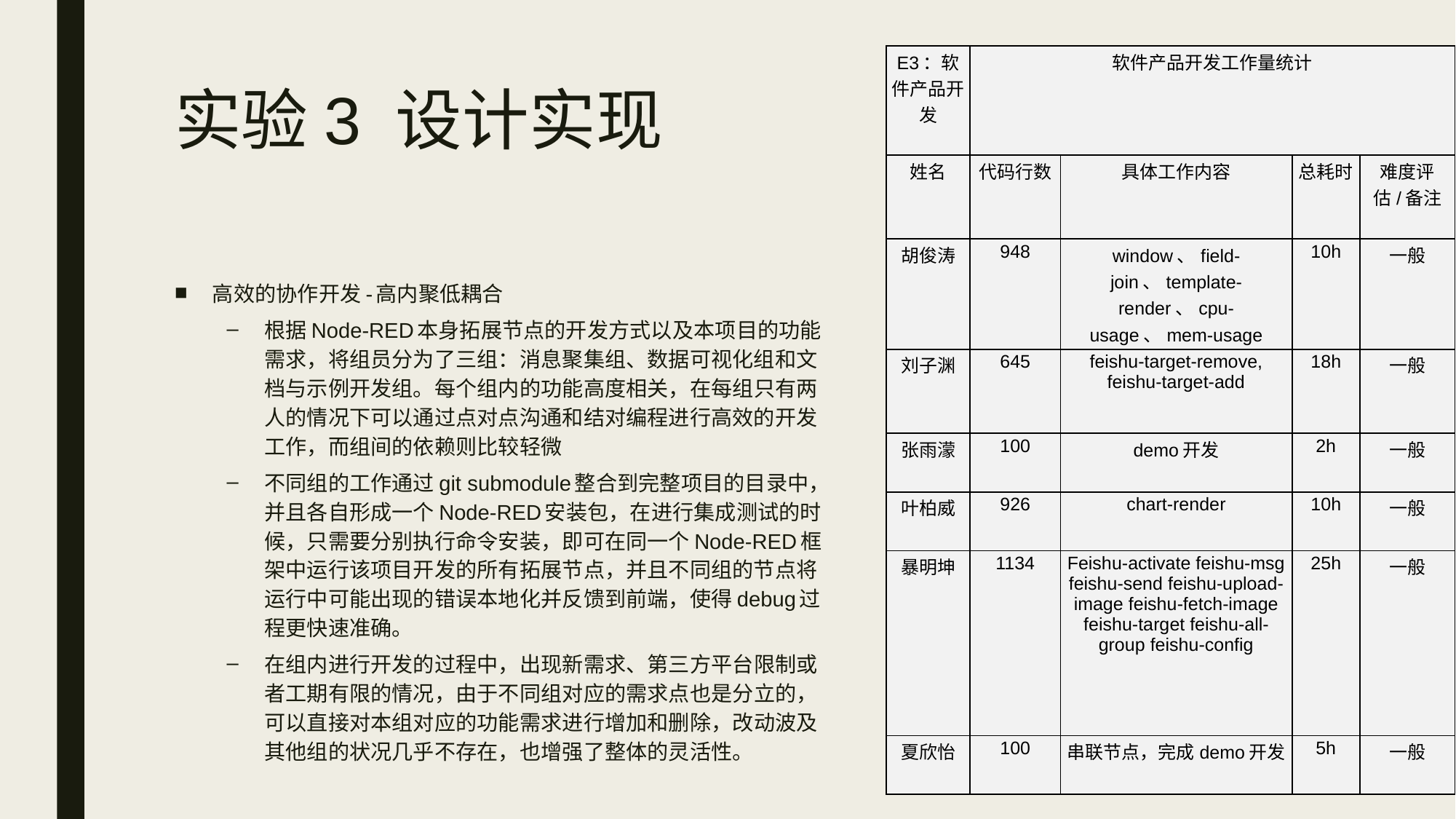

| E3：软件产品开发 | 软件产品开发工作量统计 |  |  |  |
| --- | --- | --- | --- | --- |
| 姓名 | 代码行数 | 具体工作内容 | 总耗时 | 难度评估/备注 |
| 胡俊涛 | 948 | window、field-join、template-render、cpu-usage、mem-usage | 10h | 一般 |
| 刘子渊 | 645 | feishu-target-remove, feishu-target-add | 18h | 一般 |
| 张雨濛 | 100 | demo开发 | 2h | 一般 |
| 叶柏威 | 926 | chart-render | 10h | 一般 |
| 暴明坤 | 1134 | Feishu-activate feishu-msg feishu-send feishu-upload-image feishu-fetch-image feishu-target feishu-all-group feishu-config | 25h | 一般 |
| 夏欣怡 | 100 | 串联节点，完成demo开发 | 5h | 一般 |
# 实验3 设计实现
高效的协作开发-高内聚低耦合
根据Node-RED本身拓展节点的开发方式以及本项目的功能需求，将组员分为了三组：消息聚集组、数据可视化组和文档与示例开发组。每个组内的功能高度相关，在每组只有两人的情况下可以通过点对点沟通和结对编程进行高效的开发工作，而组间的依赖则比较轻微
不同组的工作通过git submodule整合到完整项目的目录中，并且各自形成一个Node-RED安装包，在进行集成测试的时候，只需要分别执行命令安装，即可在同一个Node-RED框架中运行该项目开发的所有拓展节点，并且不同组的节点将运行中可能出现的错误本地化并反馈到前端，使得debug过程更快速准确。
在组内进行开发的过程中，出现新需求、第三方平台限制或者工期有限的情况，由于不同组对应的需求点也是分立的，可以直接对本组对应的功能需求进行增加和删除，改动波及其他组的状况几乎不存在，也增强了整体的灵活性。